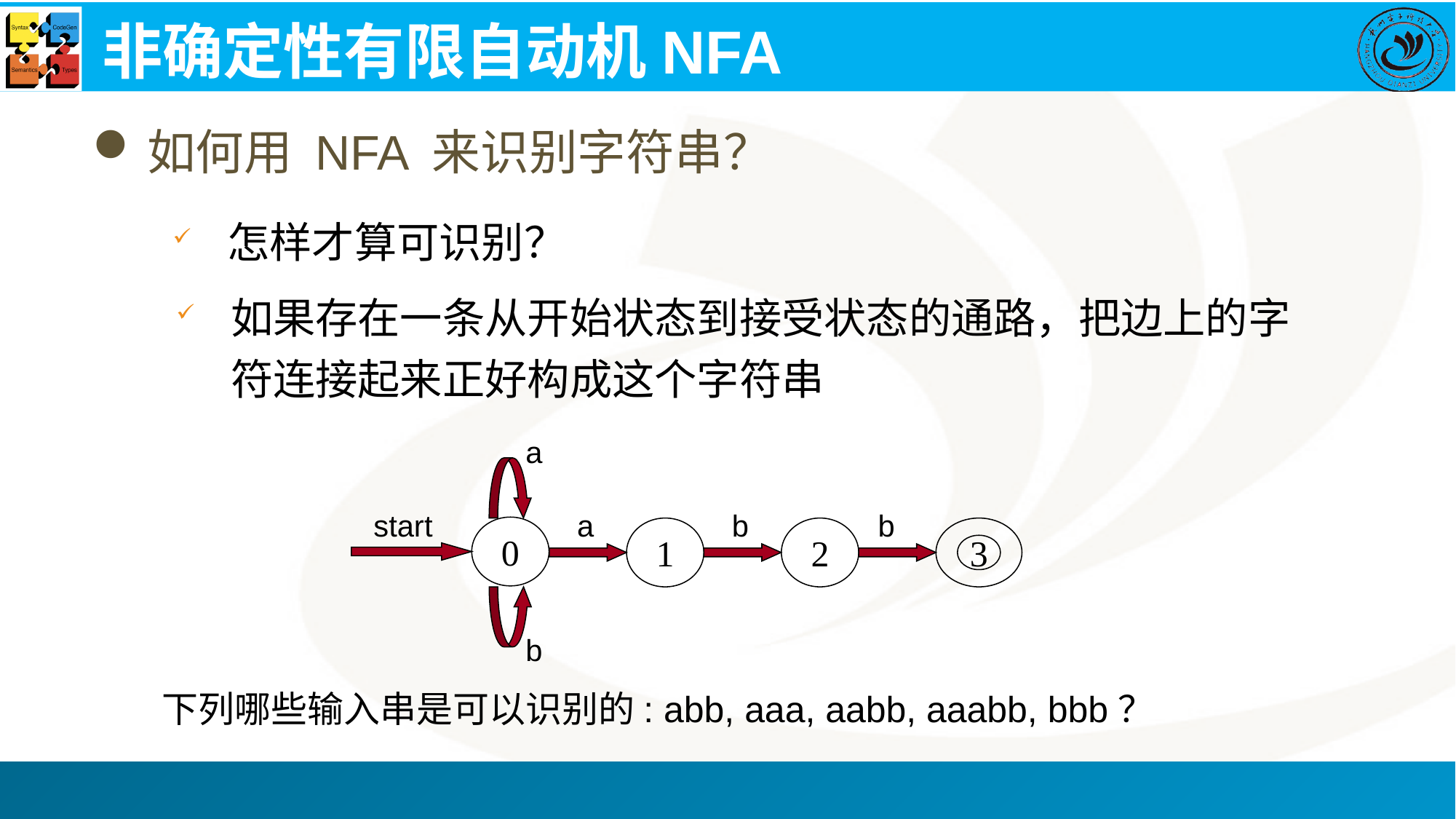

# 非确定性有限自动机NFA
如何用 NFA 来识别字符串？
怎样才算可识别？
如果存在一条从开始状态到接受状态的通路，把边上的字符连接起来正好构成这个字符串
a

start
a
b
b
0
1
2
3

b
下列哪些输入串是可以识别的: abb, aaa, aabb, aaabb, bbb？
22